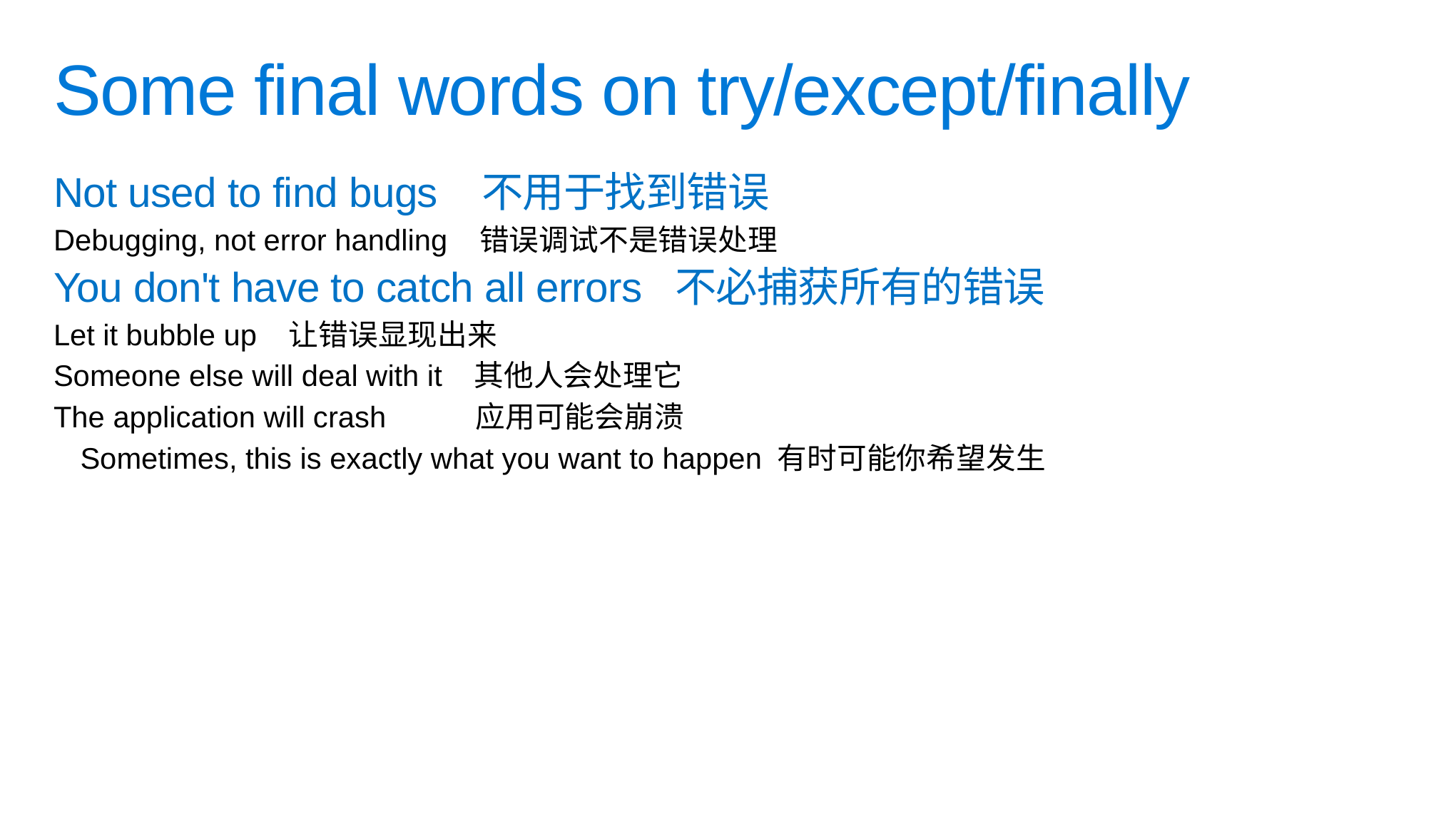

# Some final words on try/except/finally
Not used to find bugs   不用于找到错误
Debugging, not error handling   错误调试不是错误处理
You don't have to catch all errors  不必捕获所有的错误
Let it bubble up   让错误显现出来
Someone else will deal with it   其他人会处理它
The application will crash          应用可能会崩溃
Sometimes, this is exactly what you want to happen 有时可能你希望发生